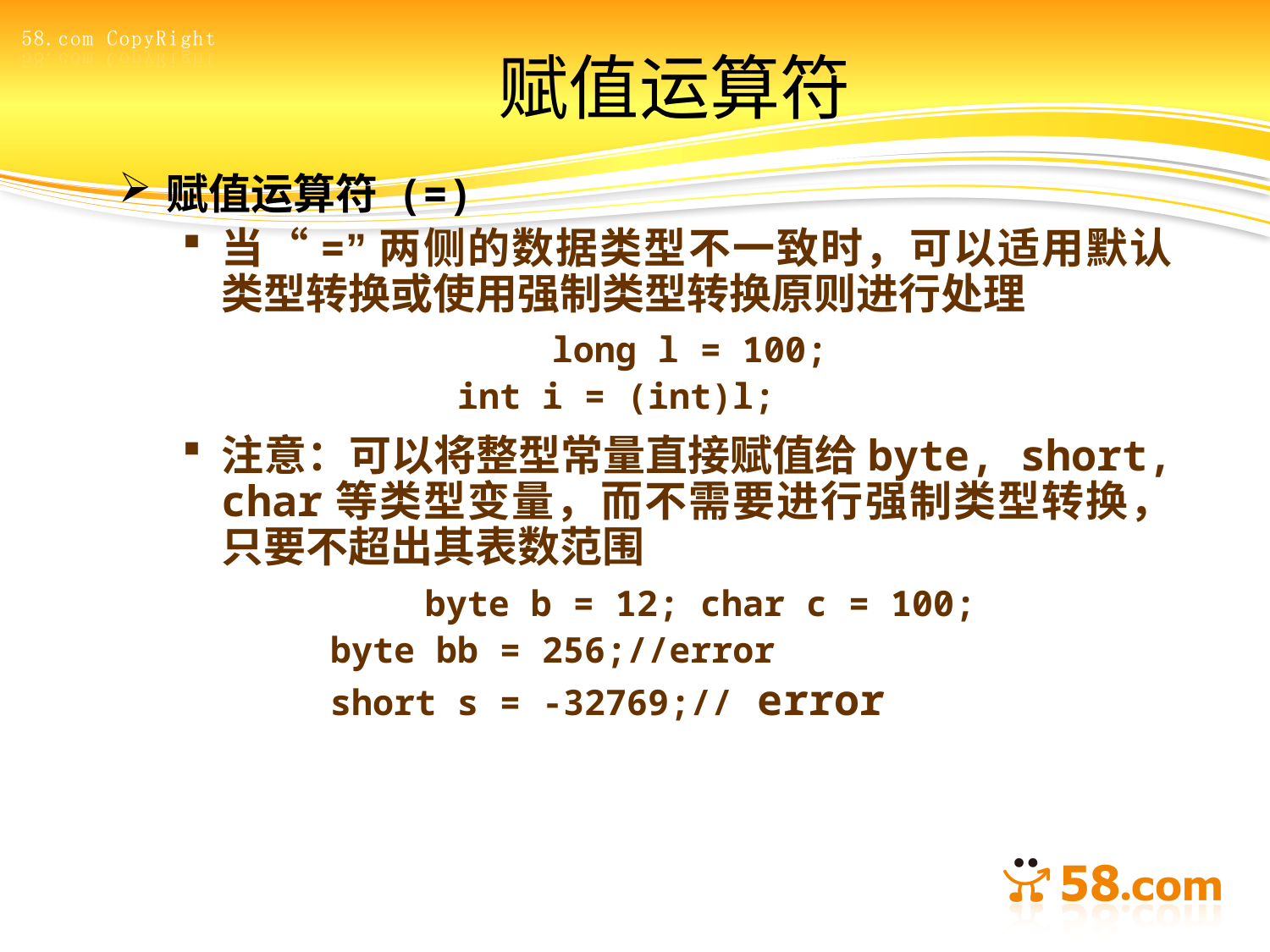

# 赋值运算符
赋值运算符 (=)
当“=”两侧的数据类型不一致时，可以适用默认类型转换或使用强制类型转换原则进行处理
		        long l = 100;
             int i = (int)l;
注意：可以将整型常量直接赋值给byte, short, char等类型变量，而不需要进行强制类型转换，只要不超出其表数范围
		   byte b = 12; char c = 100;
       byte bb = 256;//error
       short s = -32769;// error